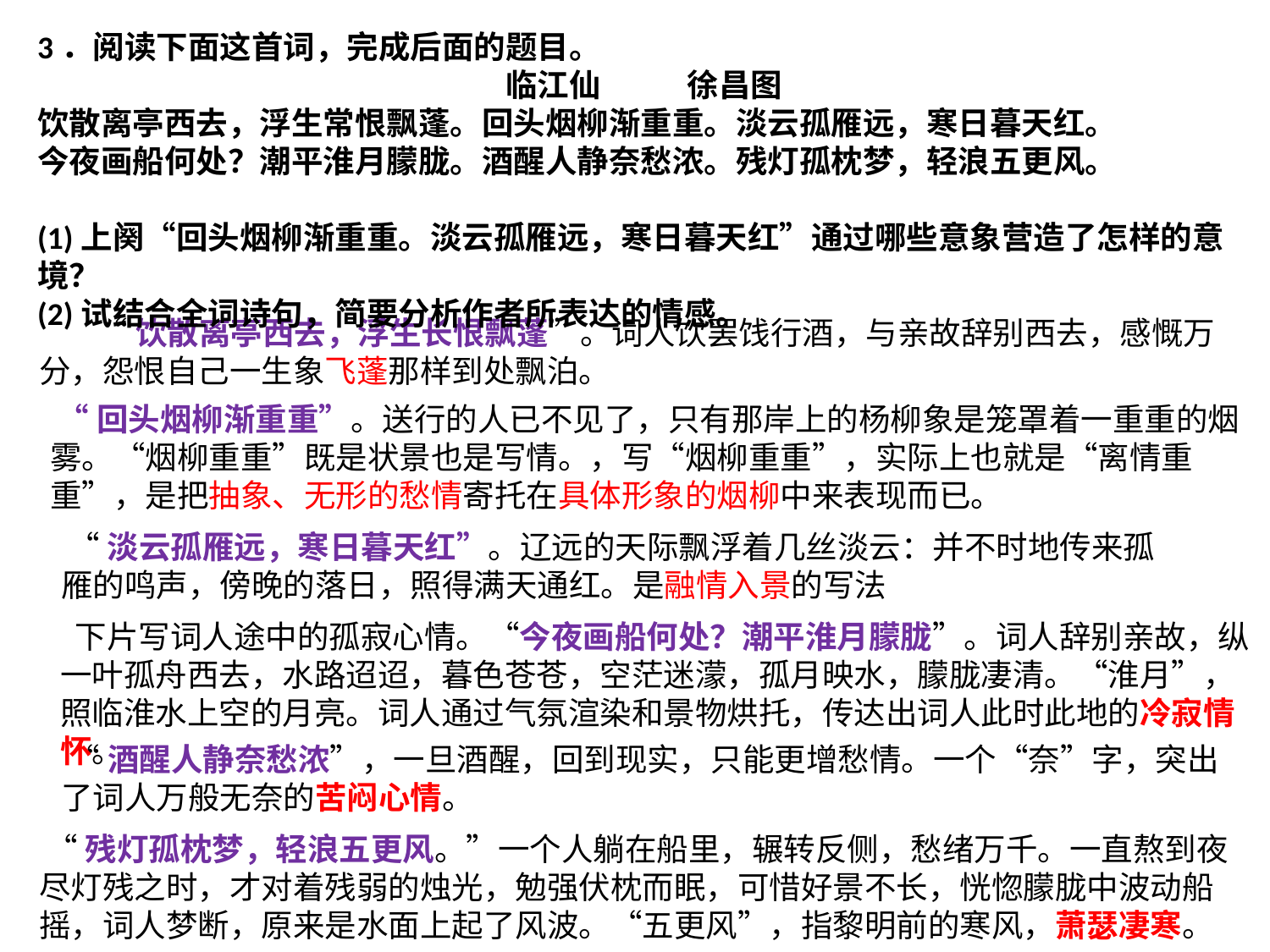

3．阅读下面这首词，完成后面的题目。
                                                                临江仙            徐昌图
饮散离亭西去，浮生常恨飘蓬。回头烟柳渐重重。淡云孤雁远，寒日暮天红。
今夜画船何处？潮平淮月朦胧。酒醒人静奈愁浓。残灯孤枕梦，轻浪五更风。

(1)上阕“回头烟柳渐重重。淡云孤雁远，寒日暮天红”通过哪些意象营造了怎样的意境？
(2)试结合全词诗句，简要分析作者所表达的情感。
        “饮散离亭西去，浮生长恨飘蓬”。词人饮罢饯行酒，与亲故辞别西去，感慨万分，怨恨自己一生象飞蓬那样到处飘泊。
 “回头烟柳渐重重”。送行的人已不见了，只有那岸上的杨柳象是笼罩着一重重的烟雾。“烟柳重重”既是状景也是写情。，写“烟柳重重”，实际上也就是“离情重重”，是把抽象、无形的愁情寄托在具体形象的烟柳中来表现而已。
 “淡云孤雁远，寒日暮天红”。辽远的天际飘浮着几丝淡云：并不时地传来孤雁的鸣声，傍晚的落日，照得满天通红。是融情入景的写法
 下片写词人途中的孤寂心情。“今夜画船何处？潮平淮月朦胧”。词人辞别亲故，纵一叶孤舟西去，水路迢迢，暮色苍苍，空茫迷濛，孤月映水，朦胧凄清。“淮月”，照临淮水上空的月亮。词人通过气氛渲染和景物烘托，传达出词人此时此地的冷寂情怀。
 “酒醒人静奈愁浓”，一旦酒醒，回到现实，只能更增愁情。一个“奈”字，突出了词人万般无奈的苦闷心情。
 “残灯孤枕梦，轻浪五更风。”一个人躺在船里，辗转反侧，愁绪万千。一直熬到夜尽灯残之时，才对着残弱的烛光，勉强伏枕而眠，可惜好景不长，恍惚朦胧中波动船摇，词人梦断，原来是水面上起了风波。“五更风”，指黎明前的寒风，萧瑟凄寒。